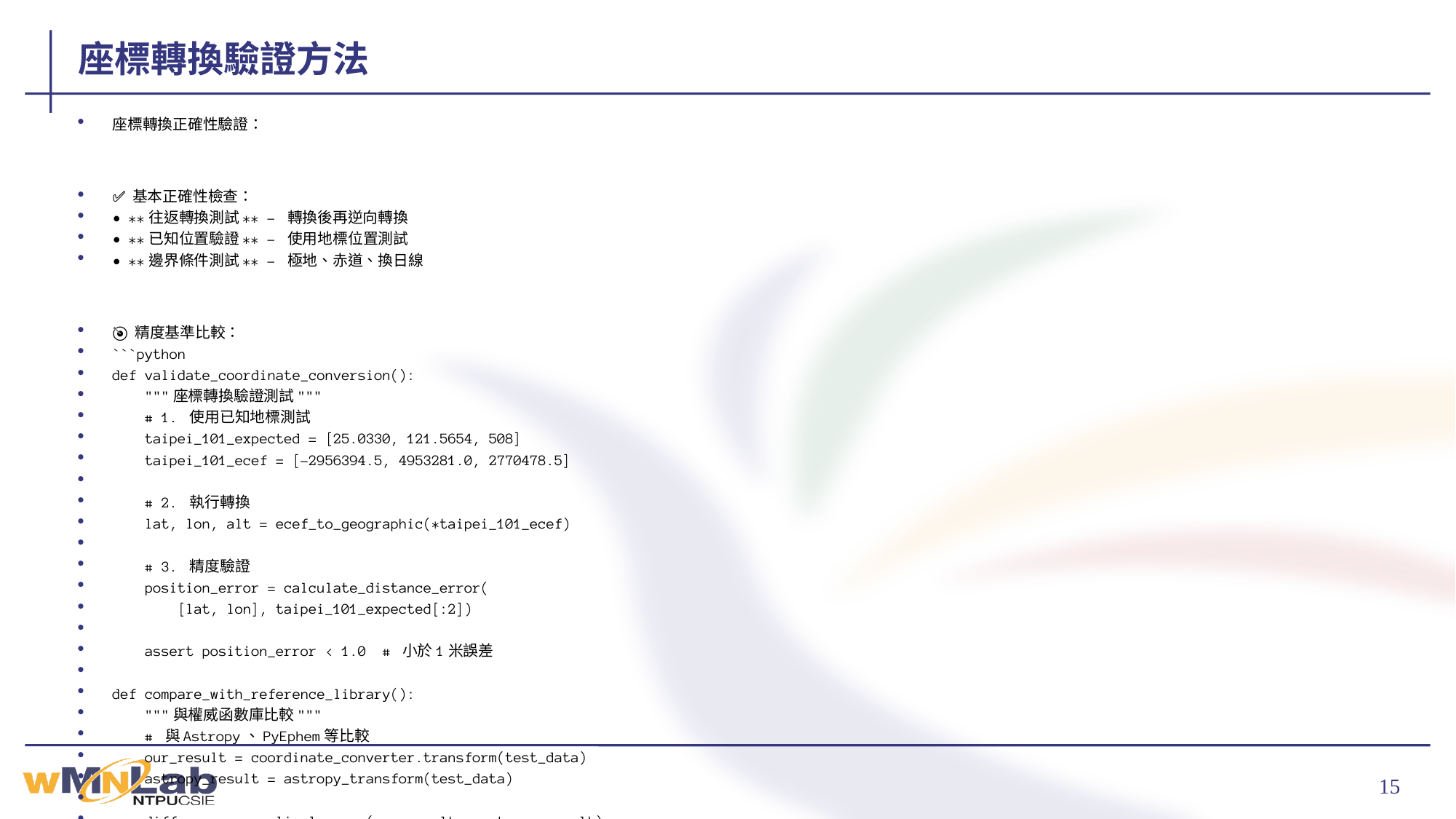

# 座標轉換驗證方法
座標轉換正確性驗證：

✅ 基本正確性檢查：
• **往返轉換測試** - 轉換後再逆向轉換
• **已知位置驗證** - 使用地標位置測試
• **邊界條件測試** - 極地、赤道、換日線

🎯 精度基準比較：
```python
def validate_coordinate_conversion():
    """座標轉換驗證測試"""
    # 1. 使用已知地標測試
    taipei_101_expected = [25.0330, 121.5654, 508]
    taipei_101_ecef = [−2956394.5, 4953281.0, 2770478.5]

    # 2. 執行轉換
    lat, lon, alt = ecef_to_geographic(*taipei_101_ecef)

    # 3. 精度驗證
    position_error = calculate_distance_error(
        [lat, lon], taipei_101_expected[:2])

    assert position_error < 1.0  # 小於1米誤差

def compare_with_reference_library():
    """與權威函數庫比較"""
    # 與Astropy、PyEphem等比較
    our_result = coordinate_converter.transform(test_data)
    astropy_result = astropy_transform(test_data)

    difference = np.linalg.norm(our_result - astropy_result)
    assert difference < 0.001  # 毫米級精度
```

📊 性能基準：
• 轉換速度：>1000 點/秒
• 記憶體效率：支援批量處理
• 數值穩定性：避免奇點和發散